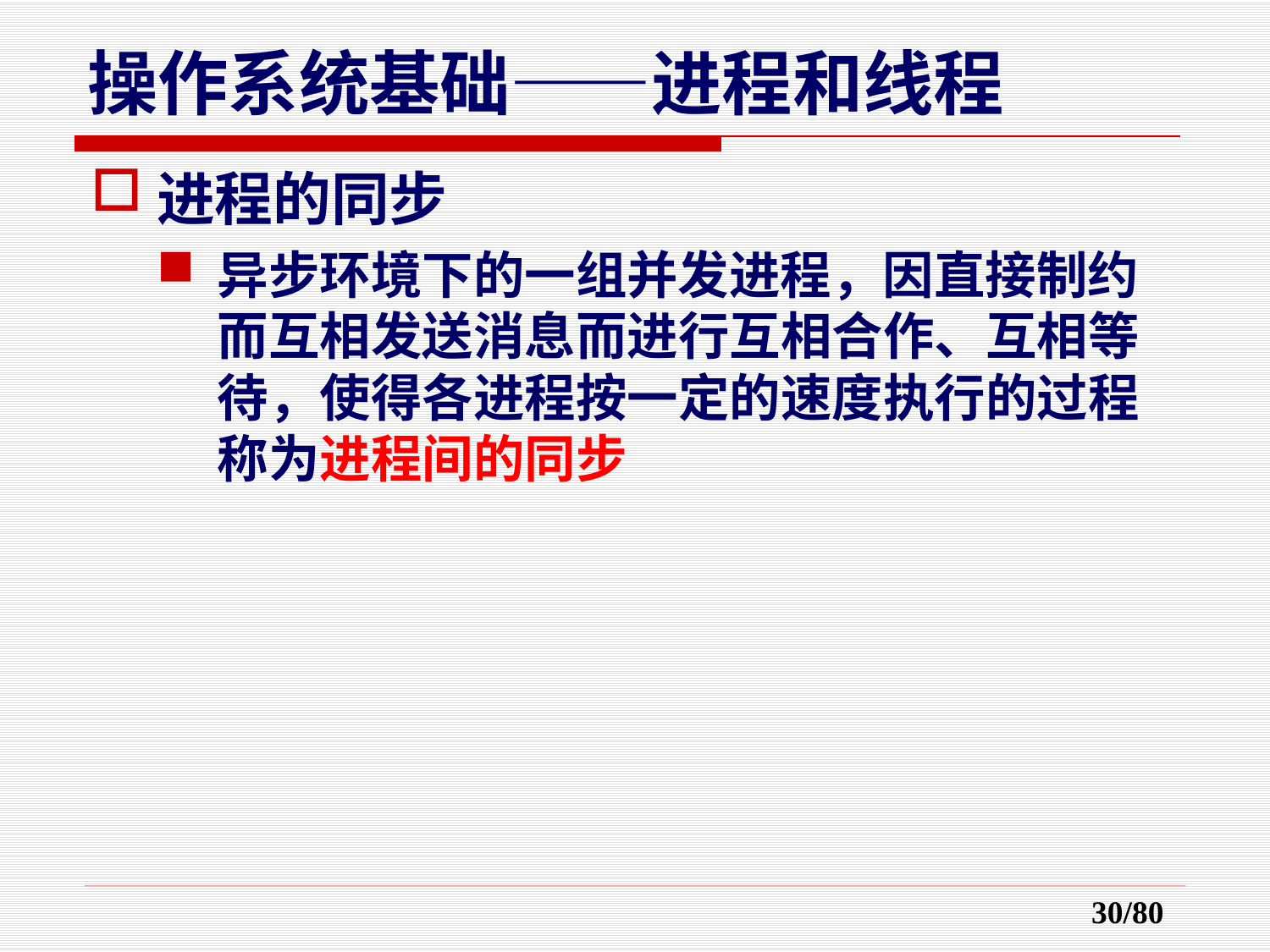

# 操作系统基础——进程和线程
进程的同步
异步环境下的一组并发进程，因直接制约而互相发送消息而进行互相合作、互相等待，使得各进程按一定的速度执行的过程称为进程间的同步